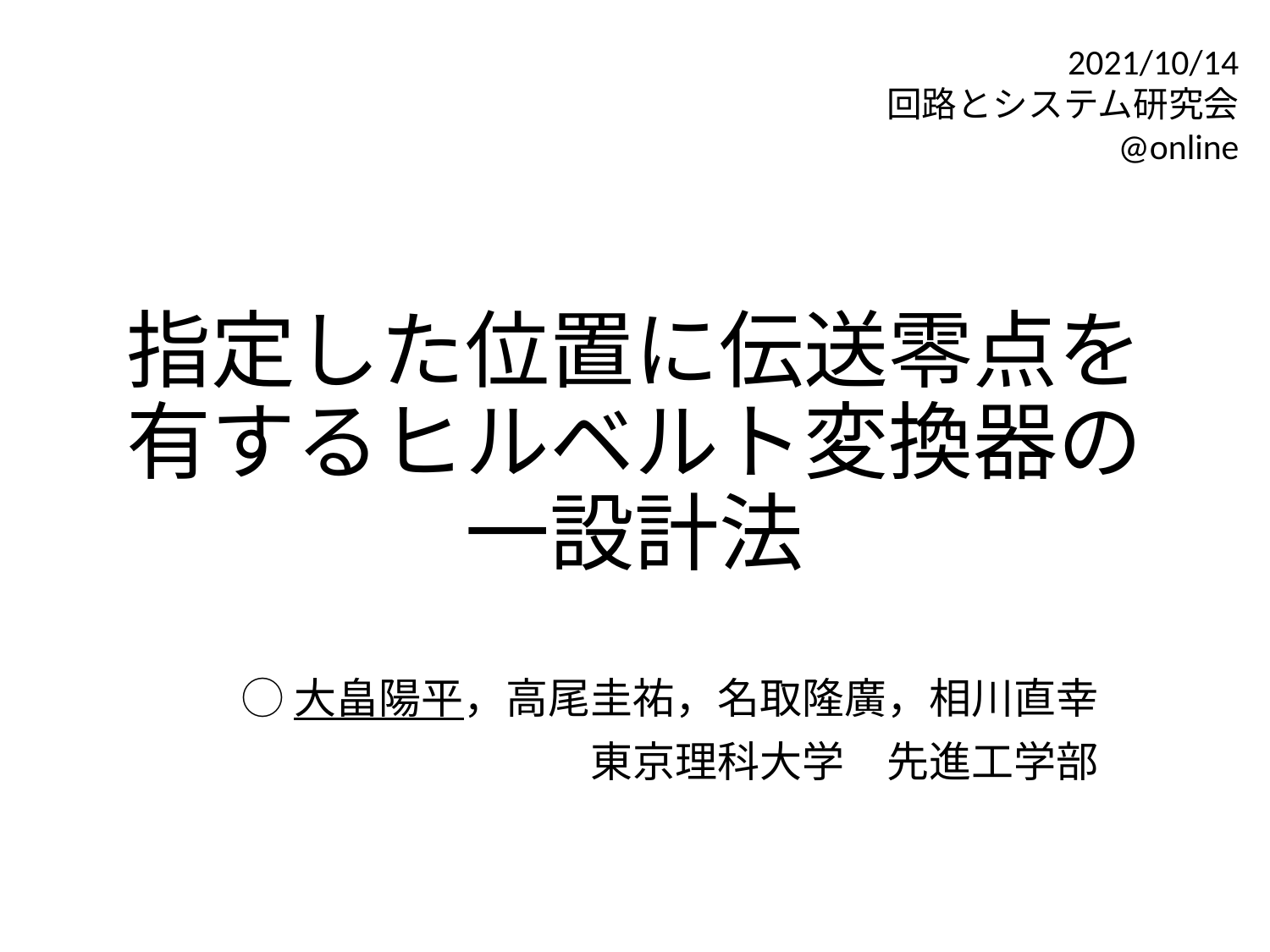

2021/10/14
回路とシステム研究会
@online
# 指定した位置に伝送零点を 有するヒルベルト変換器の 一設計法
◯大畠陽平，高尾圭祐，名取隆廣，相川直幸
東京理科大学　先進工学部